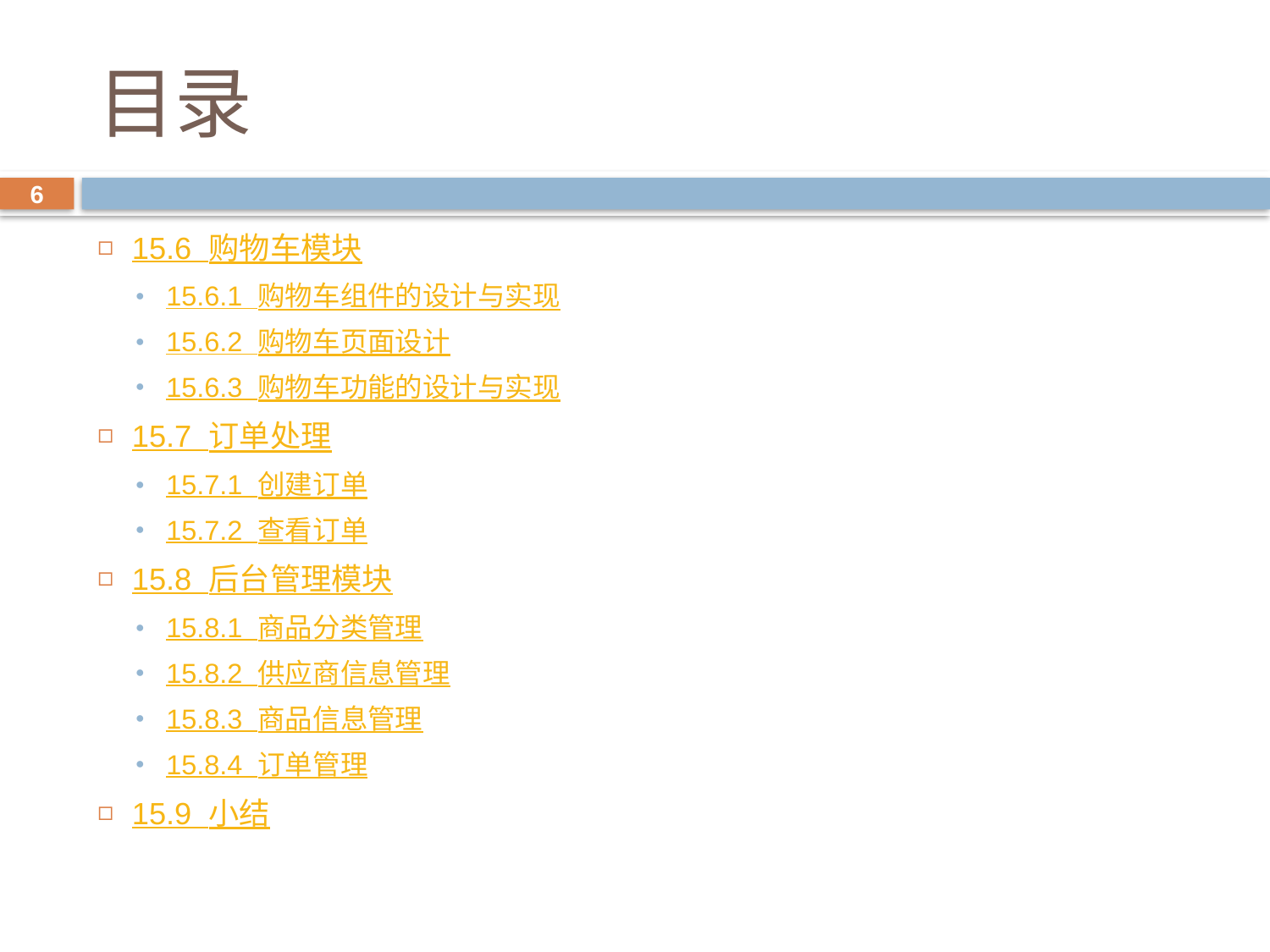

# 目录
6
15.6  购物车模块
15.6.1  购物车组件的设计与实现
15.6.2  购物车页面设计
15.6.3  购物车功能的设计与实现
15.7  订单处理
15.7.1  创建订单
15.7.2  查看订单
15.8  后台管理模块
15.8.1  商品分类管理
15.8.2  供应商信息管理
15.8.3  商品信息管理
15.8.4  订单管理
15.9  小结